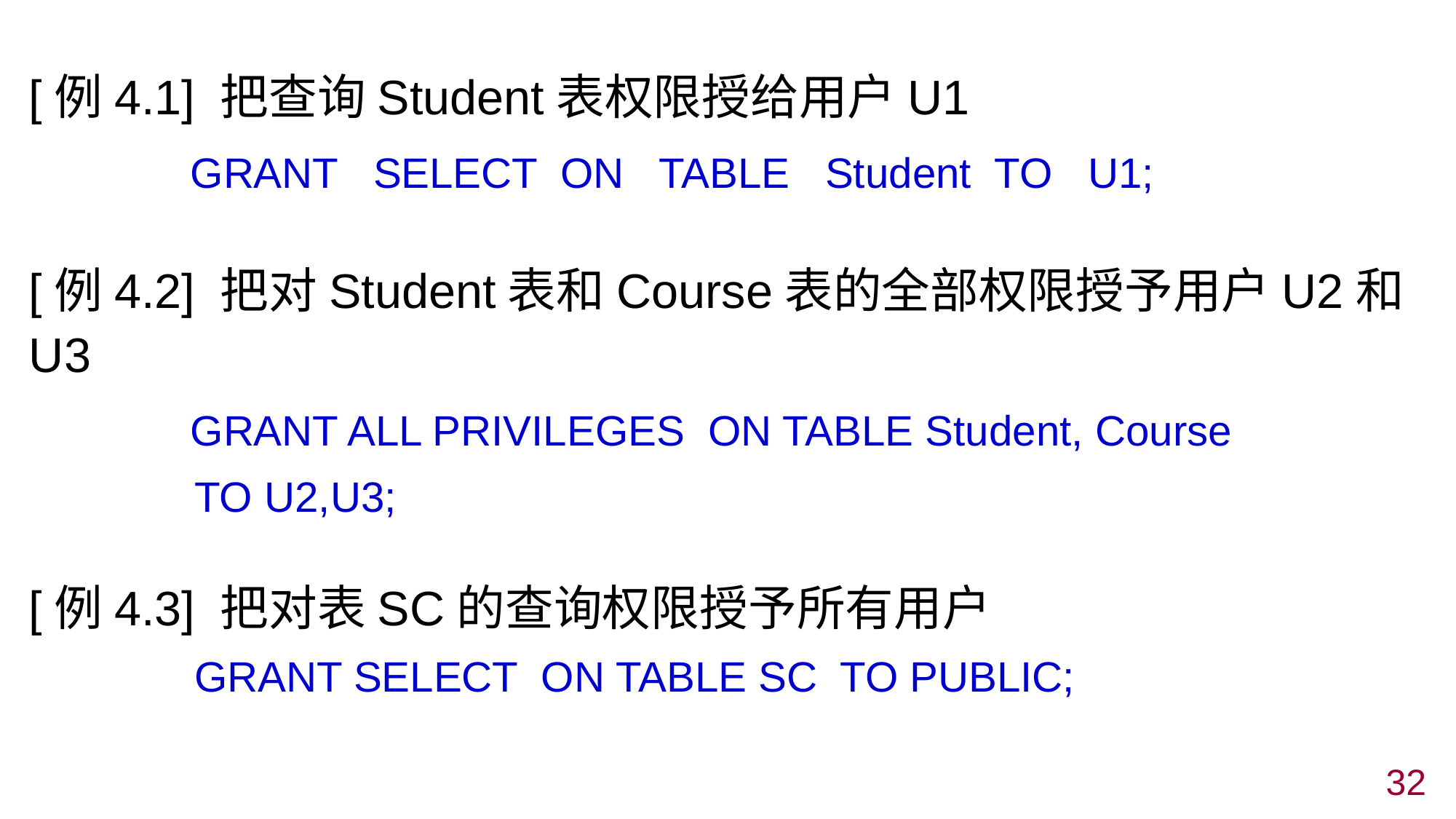

[例4.1] 把查询Student表权限授给用户U1
            GRANT   SELECT  ON   TABLE   Student  TO   U1;

[例4.2] 把对Student表和Course表的全部权限授予用户U2和U3
            GRANT ALL PRIVILEGES  ON TABLE Student, Course
              TO U2,U3;

[例4.3] 把对表SC的查询权限授予所有用户
              GRANT SELECT  ON TABLE SC  TO PUBLIC;
32